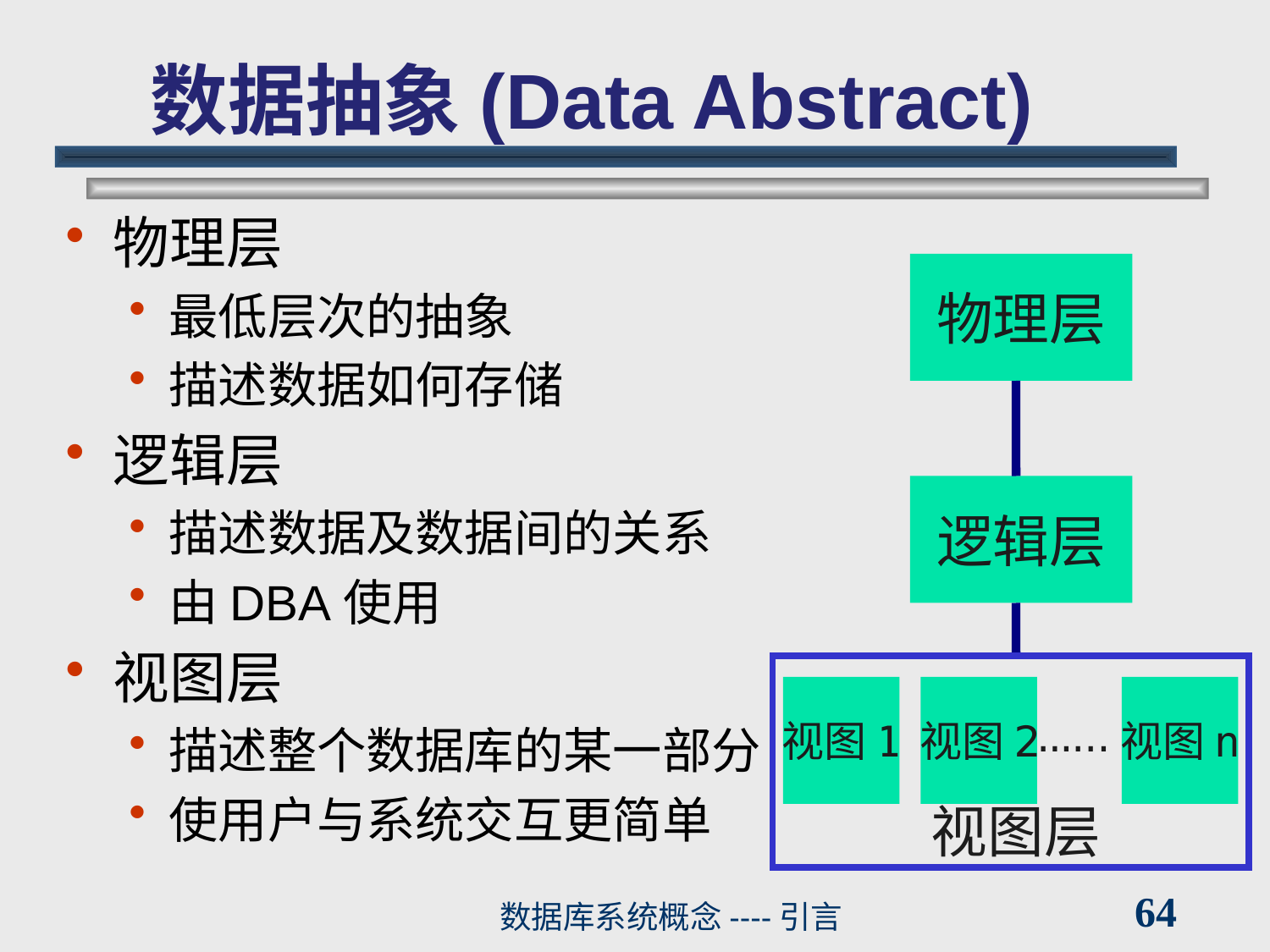

# 数据抽象(Data Abstract)
物理层
最低层次的抽象
描述数据如何存储
逻辑层
描述数据及数据间的关系
由DBA使用
视图层
描述整个数据库的某一部分
使用户与系统交互更简单
物理层

逻辑层

视图1
视图2
视图n
…...
视图层
64
数据库系统概念----引言